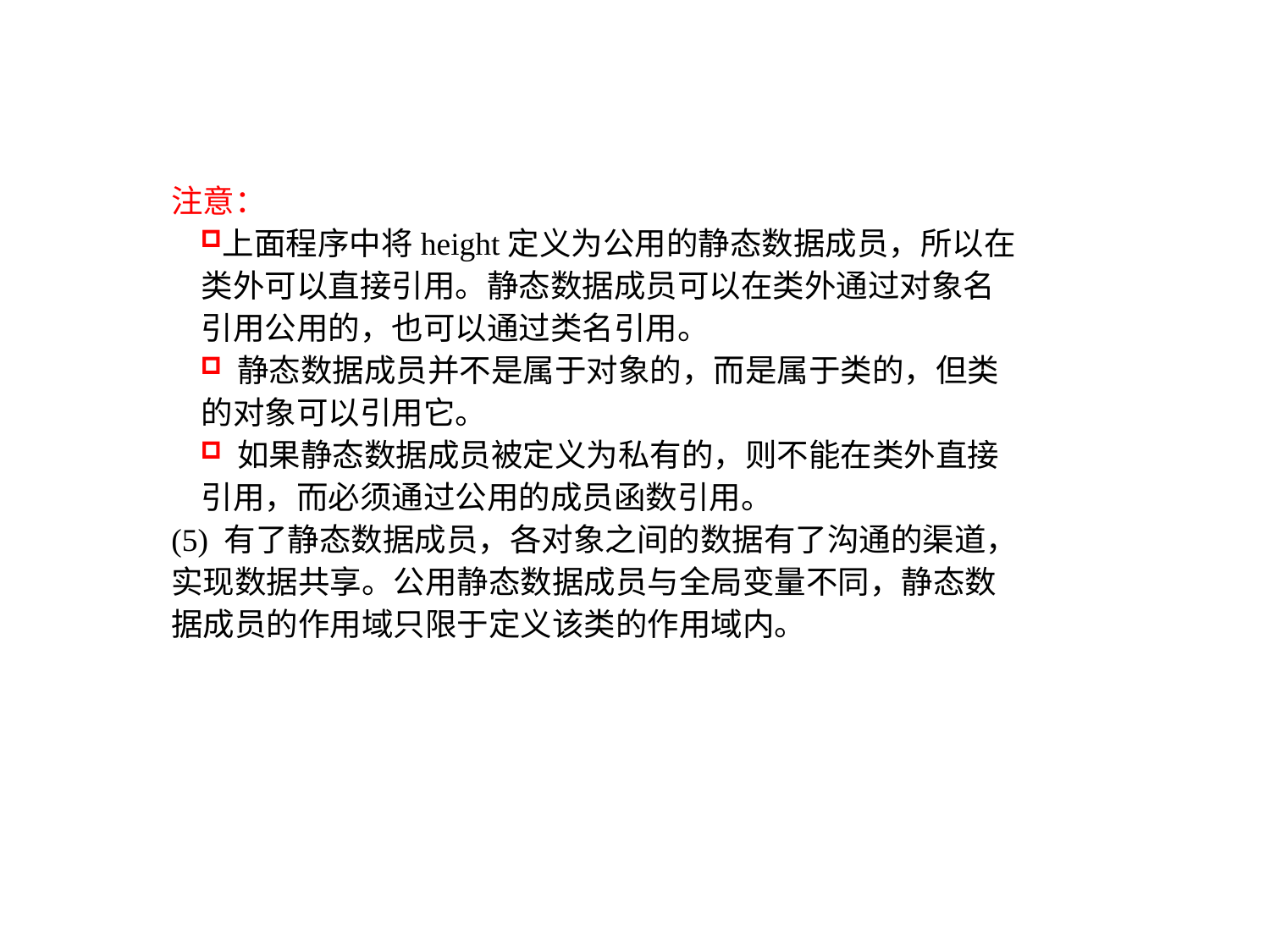

注意：
上面程序中将height定义为公用的静态数据成员，所以在类外可以直接引用。静态数据成员可以在类外通过对象名引用公用的，也可以通过类名引用。
 静态数据成员并不是属于对象的，而是属于类的，但类的对象可以引用它。
 如果静态数据成员被定义为私有的，则不能在类外直接引用，而必须通过公用的成员函数引用。
(5) 有了静态数据成员，各对象之间的数据有了沟通的渠道，实现数据共享。公用静态数据成员与全局变量不同，静态数据成员的作用域只限于定义该类的作用域内。